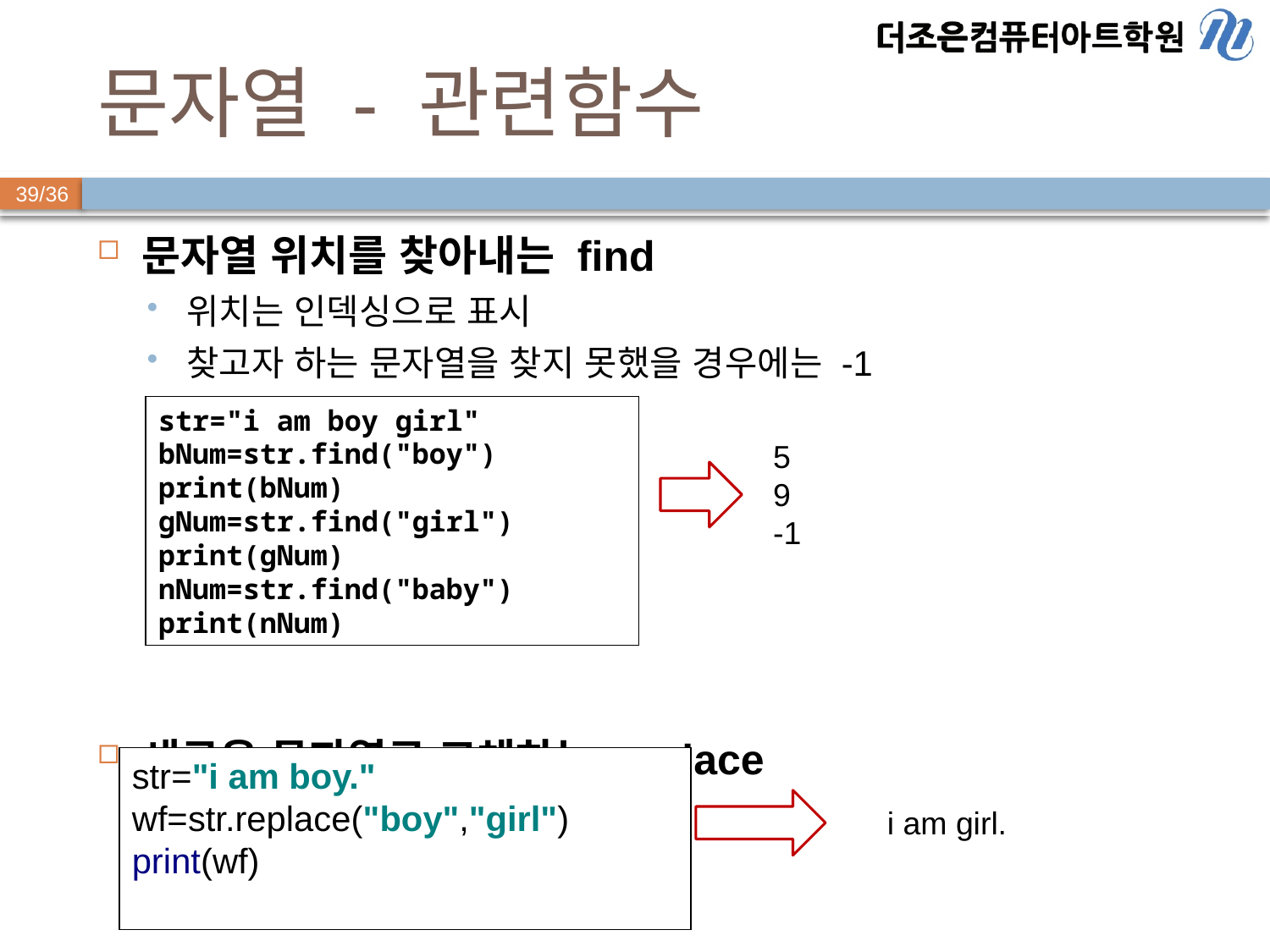

# 문자열 - 관련함수
문자열 위치를 찾아내는 find
위치는 인덱싱으로 표시
찾고자 하는 문자열을 찾지 못했을 경우에는 -1

새로운 문자열로 교체하는 replace

str="i am boy girl"
bNum=str.find("boy")
print(bNum)
gNum=str.find("girl")
print(gNum)
nNum=str.find("baby")
print(nNum)
5
9
-1

str="i am boy."
wf=str.replace("boy","girl")
print(wf)

i am girl.